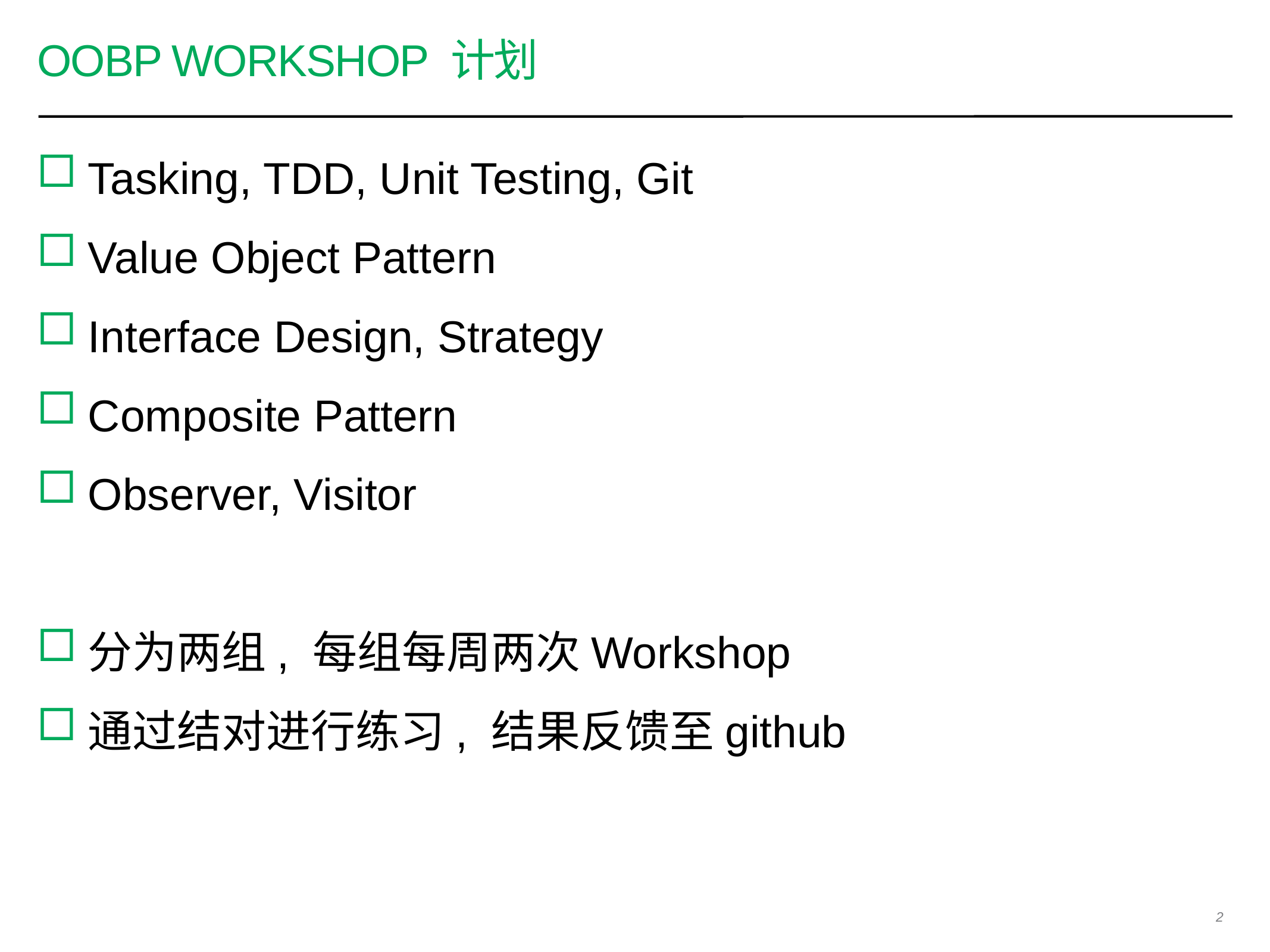

# OOBP Workshop 计划
Tasking, TDD, Unit Testing, Git
Value Object Pattern
Interface Design, Strategy
Composite Pattern
Observer, Visitor

分为两组, 每组每周两次Workshop
通过结对进行练习, 结果反馈至github
2